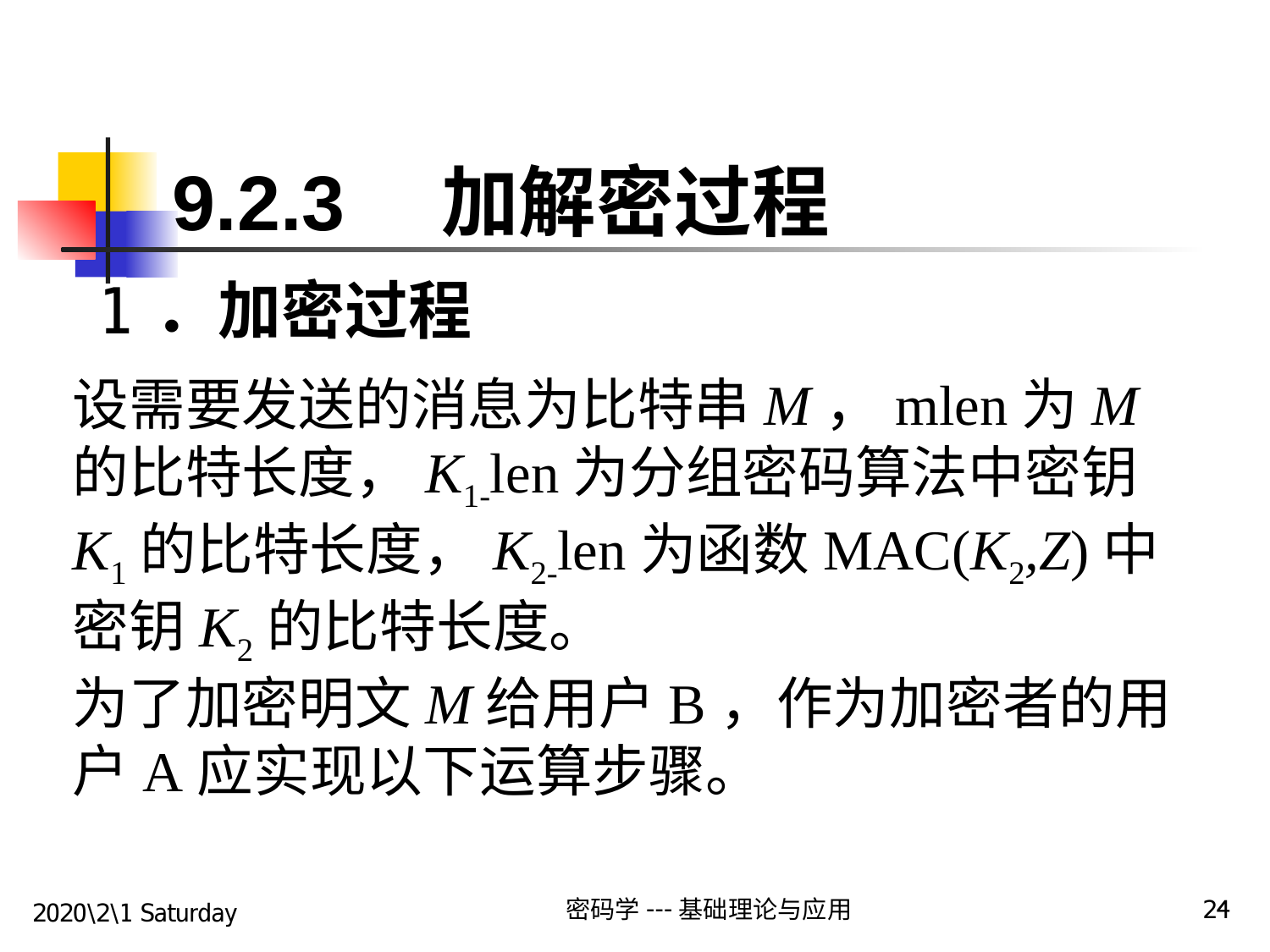

9.2.3　加解密过程
1．加密过程
设需要发送的消息为比特串M，mlen为M的比特长度，K1-len为分组密码算法中密钥K1的比特长度，K2-len为函数MAC(K2,Z)中密钥K2的比特长度。
为了加密明文M给用户B，作为加密者的用户A应实现以下运算步骤。
密码学---基础理论与应用
24
2020\2\1 Saturday